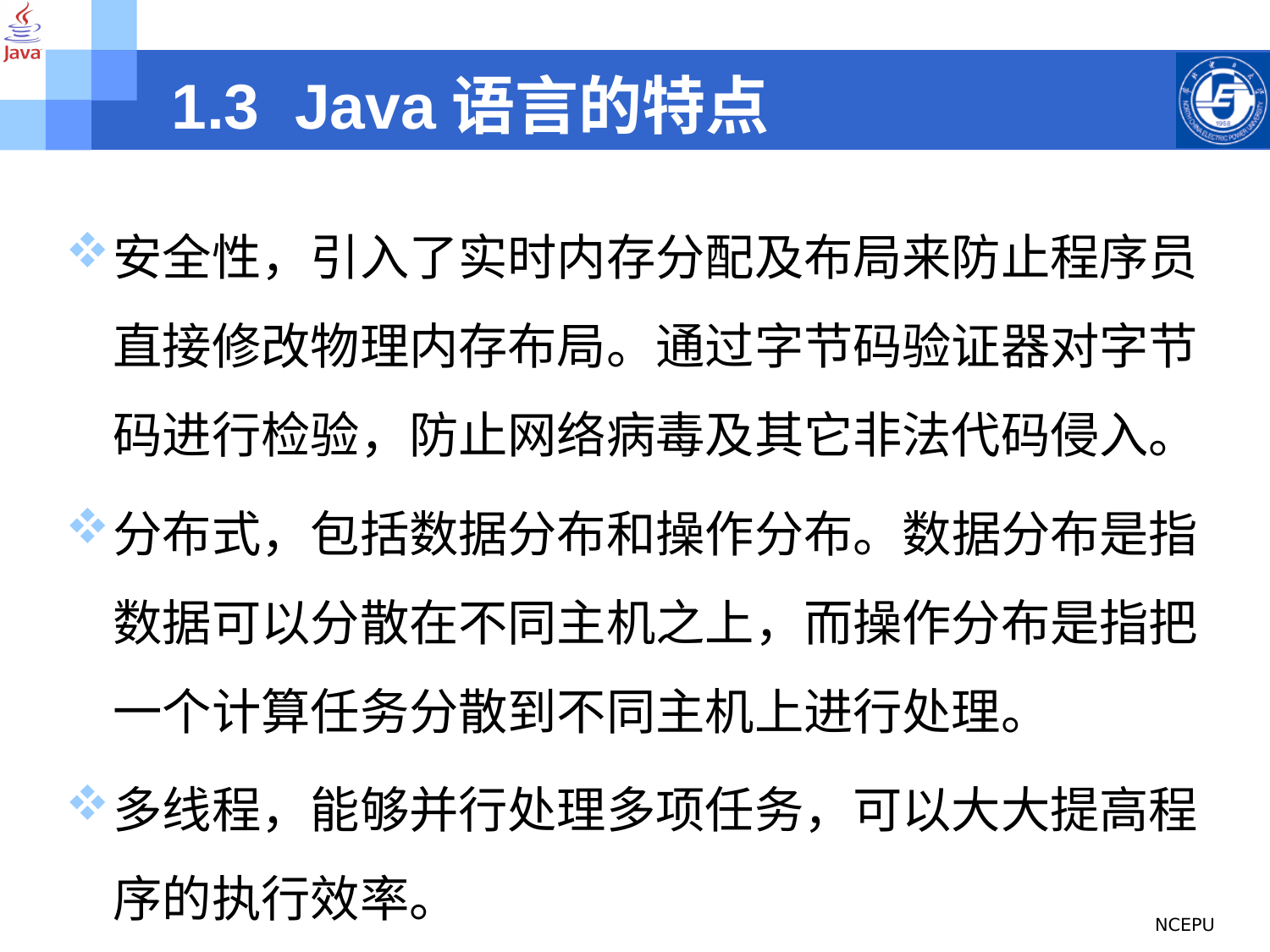

# 1.3  Java语言的特点
安全性，引入了实时内存分配及布局来防止程序员直接修改物理内存布局。通过字节码验证器对字节码进行检验，防止网络病毒及其它非法代码侵入。
分布式，包括数据分布和操作分布。数据分布是指数据可以分散在不同主机之上，而操作分布是指把一个计算任务分散到不同主机上进行处理。
多线程，能够并行处理多项任务，可以大大提高程序的执行效率。
NCEPU